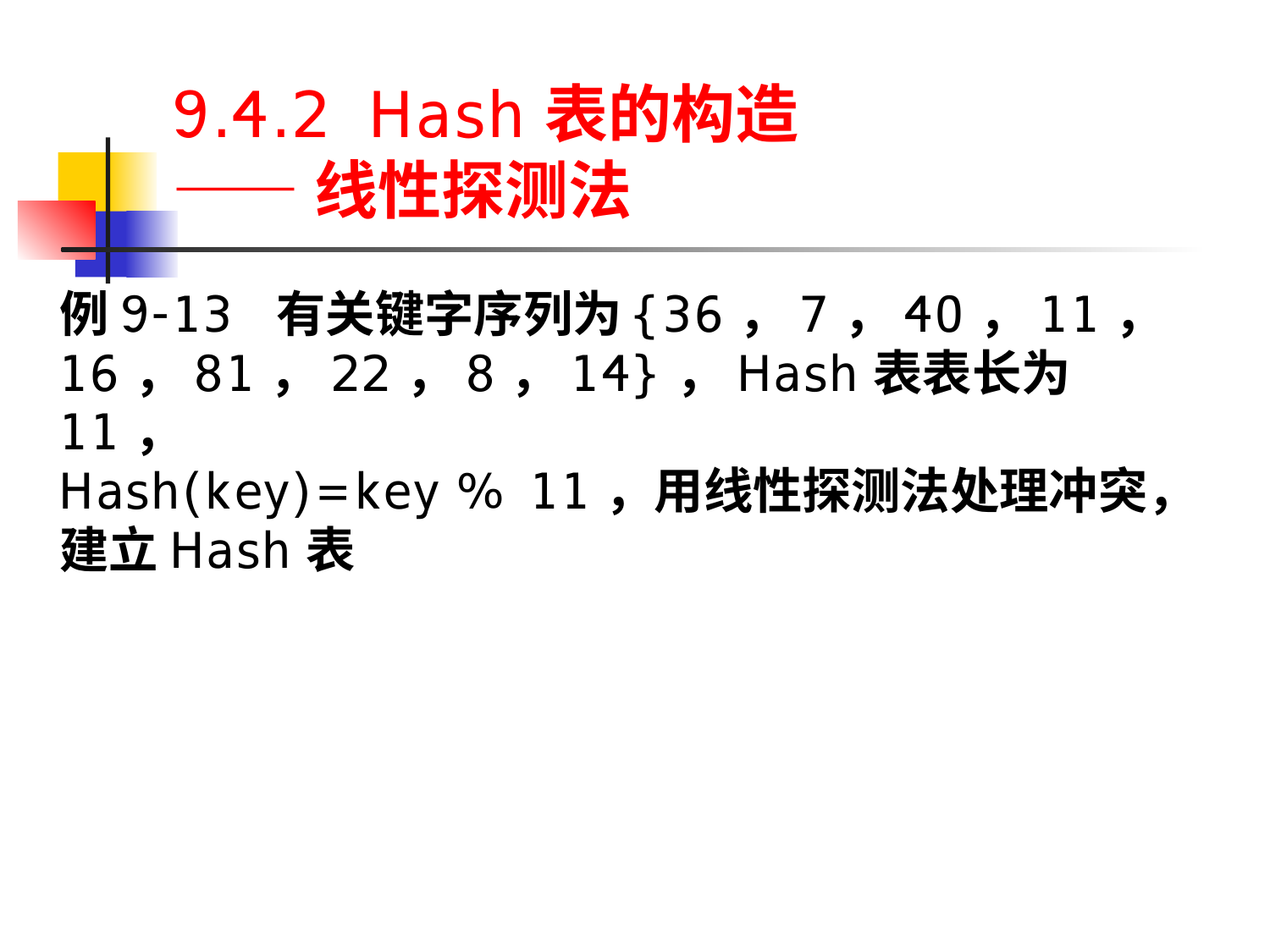

9.4.2  Hash表的构造
——线性探测法
例9-13  有关键字序列为{36，7，40，11，16，81，22，8，14}，Hash表表长为11，
Hash(key)=key % 11，用线性探测法处理冲突，建立Hash表